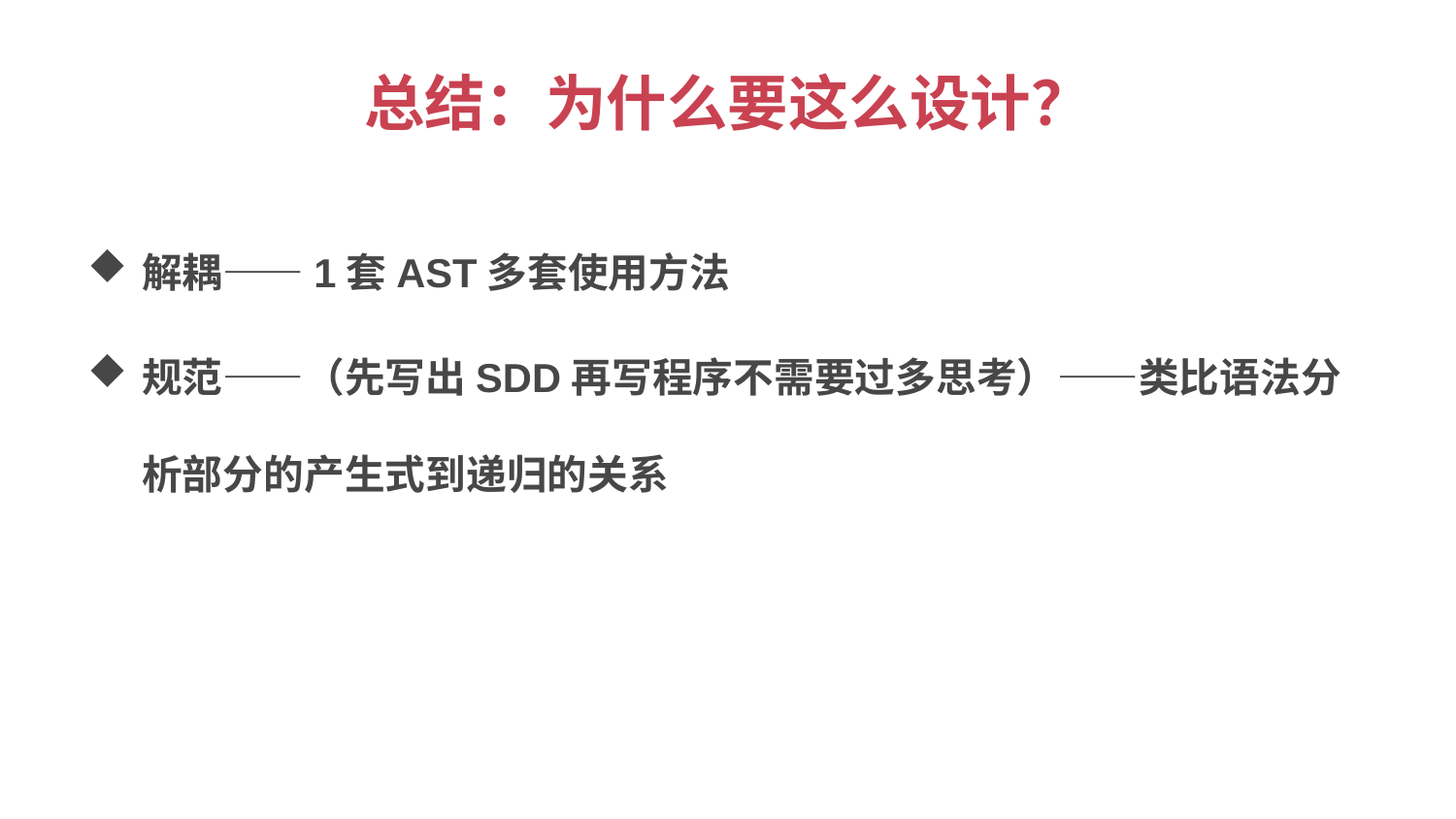

# 总结：为什么要这么设计？
解耦——1套AST多套使用方法
规范——（先写出SDD再写程序不需要过多思考）——类比语法分析部分的产生式到递归的关系